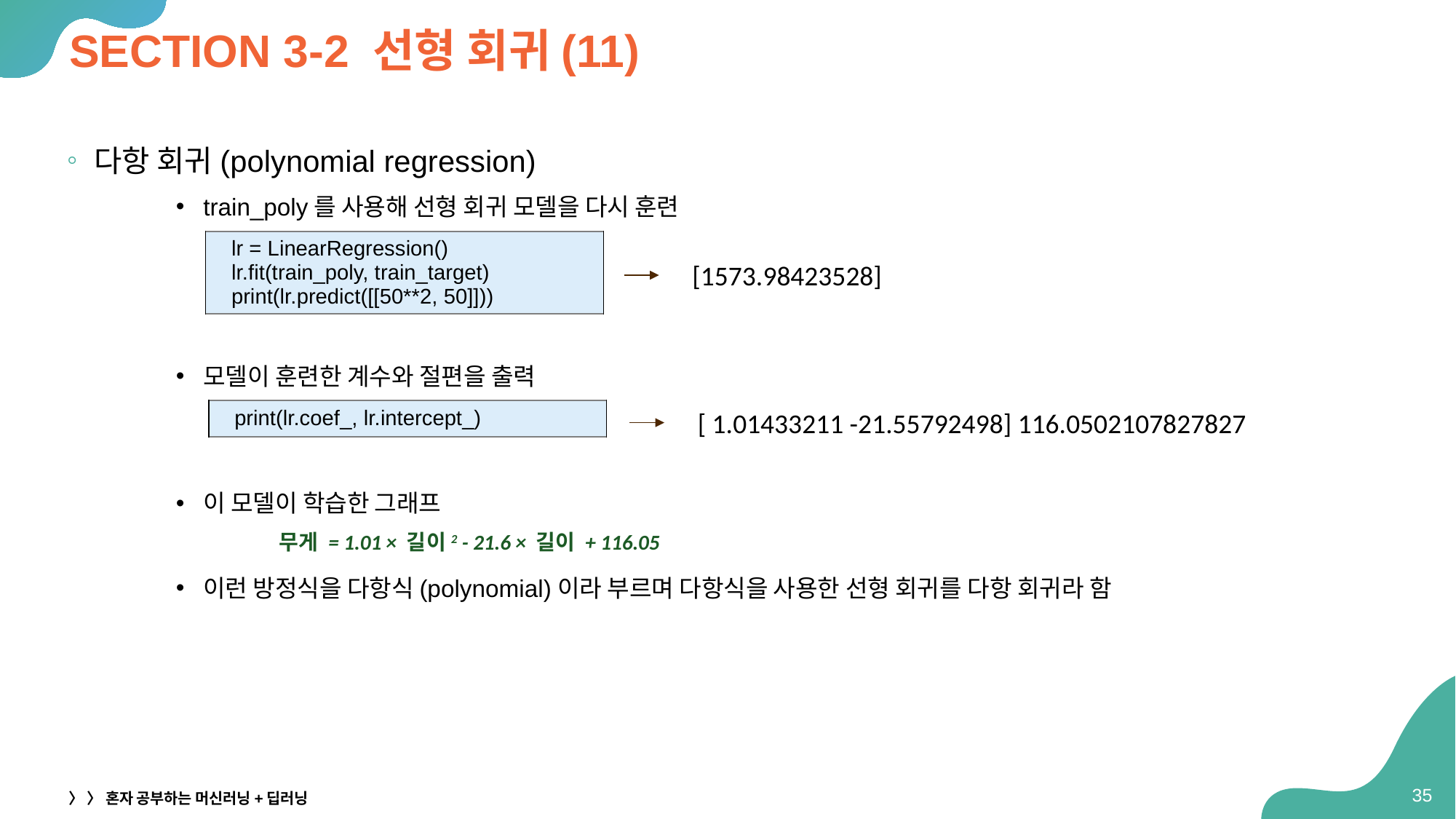

# SECTION 3-2 선형 회귀(11)
다항 회귀(polynomial regression)
train_poly를 사용해 선형 회귀 모델을 다시 훈련

모델이 훈련한 계수와 절편을 출력

이 모델이 학습한 그래프

이런 방정식을 다항식(polynomial)이라 부르며 다항식을 사용한 선형 회귀를 다항 회귀라 함

| lr = LinearRegression() lr.fit(train\_poly, train\_target) print(lr.predict([[50\*\*2, 50]])) |
| --- |
[1573.98423528]
| print(lr.coef\_, lr.intercept\_) |
| --- |
[ 1.01433211 -21.55792498] 116.0502107827827
무게 = 1.01 × 길이2 - 21.6 × 길이 + 116.05
35
〉 〉 혼자 공부하는 머신러닝+딥러닝